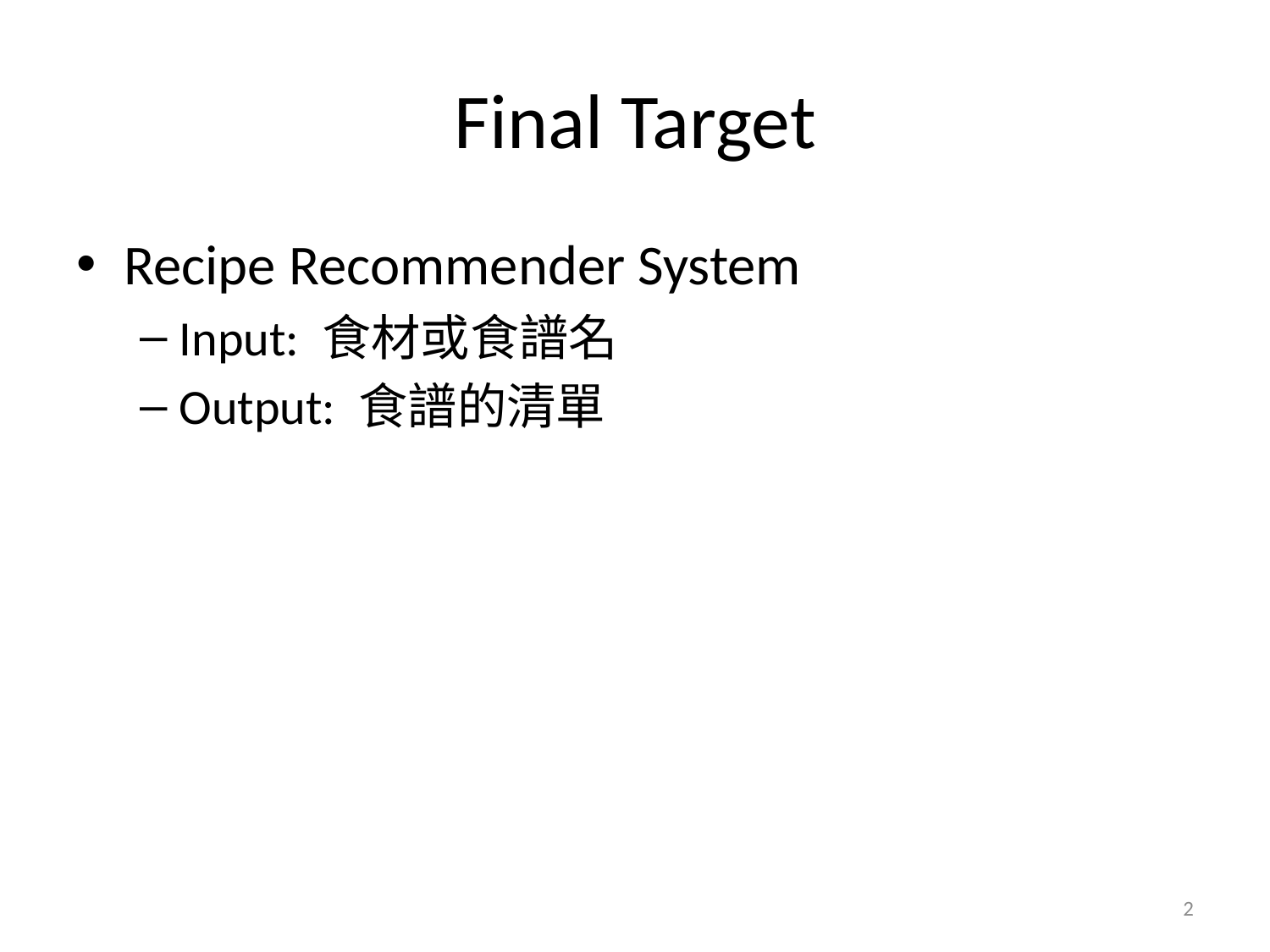

# Final Target
Recipe Recommender System
Input: 食材或食譜名
Output: 食譜的清單
2